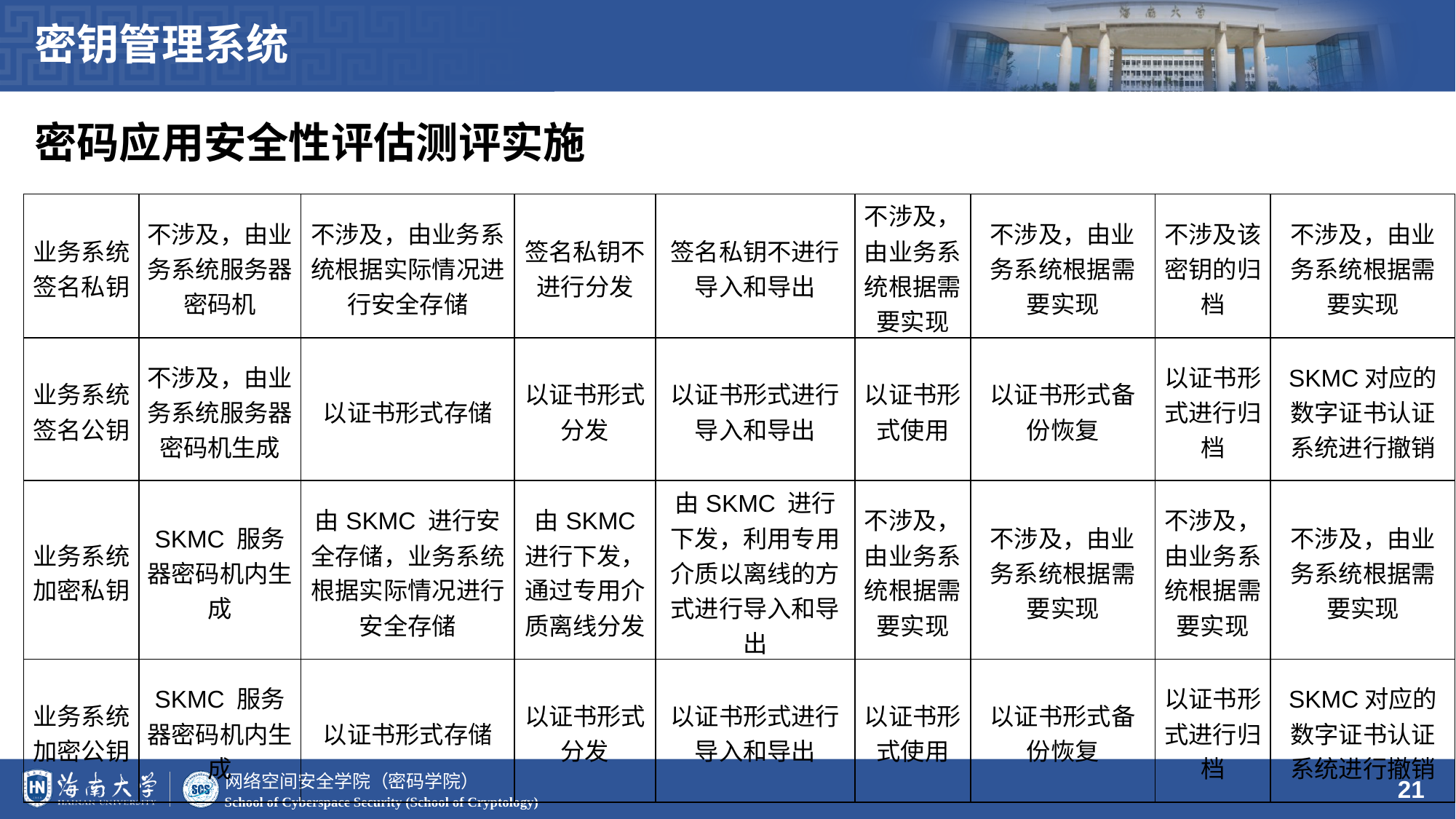

密钥管理系统

密码应用安全性评估测评实施

| 业务系统签名私钥 | 不涉及，由业务系统服务器密码机 | 不涉及，由业务系统根据实际情况进行安全存储 | 签名私钥不进行分发 | 签名私钥不进行导入和导出 | 不涉及，由业务系统根据需要实现 | 不涉及，由业务系统根据需要实现 | 不涉及该密钥的归档 | 不涉及，由业务系统根据需要实现 |
| --- | --- | --- | --- | --- | --- | --- | --- | --- |
| 业务系统签名公钥 | 不涉及，由业务系统服务器密码机生成 | 以证书形式存储 | 以证书形式分发 | 以证书形式进行导入和导出 | 以证书形式使用 | 以证书形式备份恢复 | 以证书形式进行归档 | SKMC对应的数字证书认证系统进行撤销 |
| 业务系统加密私钥 | SKMC 服务器密码机内生成 | 由SKMC 进行安全存储，业务系统根据实际情况进行安全存储 | 由SKMC 进行下发，通过专用介质离线分发 | 由SKMC 进行下发，利用专用介质以离线的方式进行导入和导出 | 不涉及，由业务系统根据需要实现 | 不涉及，由业务系统根据需要实现 | 不涉及，由业务系统根据需要实现 | 不涉及，由业务系统根据需要实现 |
| 业务系统加密公钥 | SKMC 服务器密码机内生成 | 以证书形式存储 | 以证书形式分发 | 以证书形式进行导入和导出 | 以证书形式使用 | 以证书形式备份恢复 | 以证书形式进行归档 | SKMC对应的数字证书认证系统进行撤销 |
21